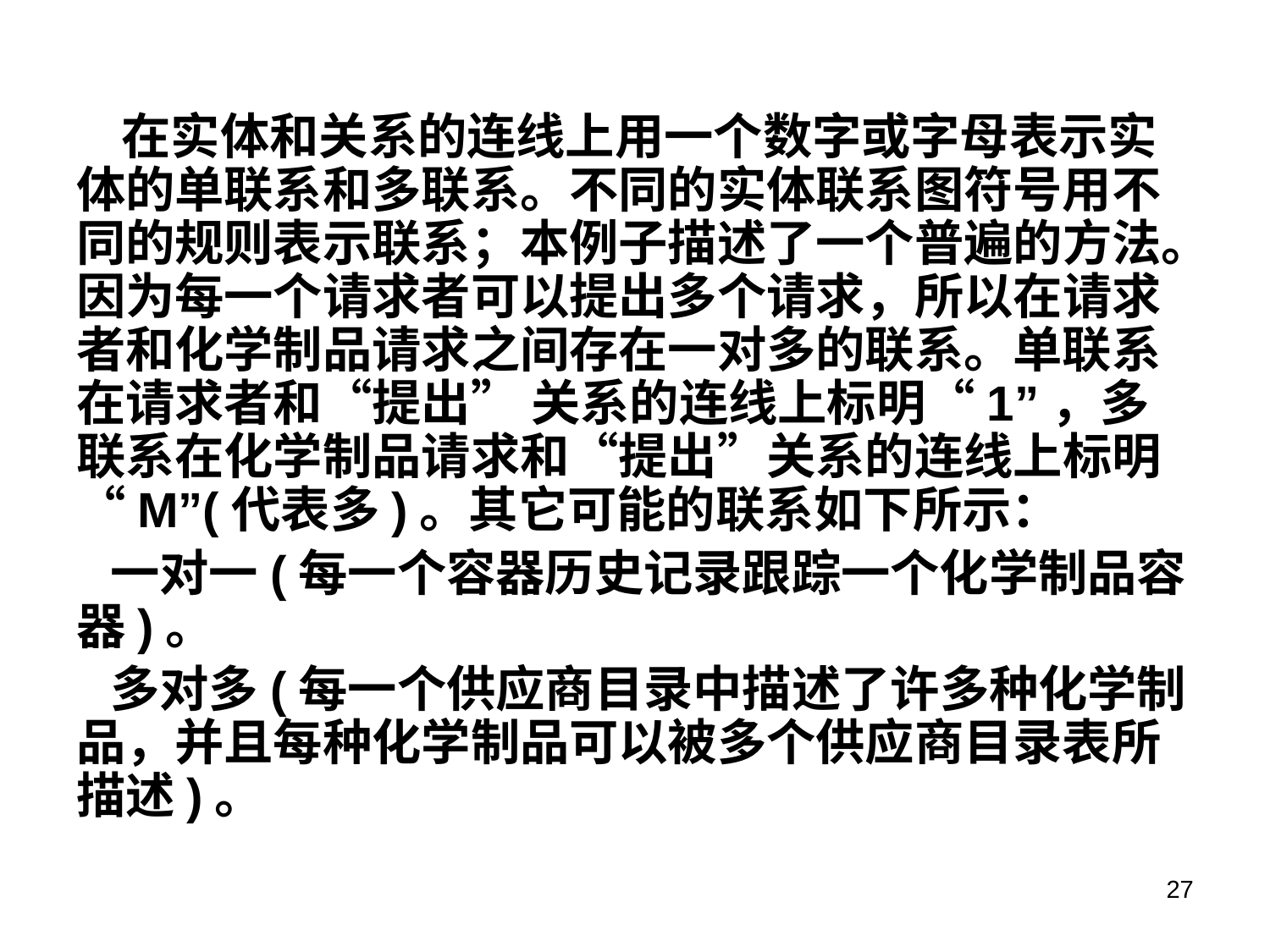

在实体和关系的连线上用一个数字或字母表示实体的单联系和多联系。不同的实体联系图符号用不同的规则表示联系；本例子描述了一个普遍的方法。因为每一个请求者可以提出多个请求，所以在请求者和化学制品请求之间存在一对多的联系。单联系在请求者和“提出” 关系的连线上标明“1”，多联系在化学制品请求和“提出”关系的连线上标明“M”(代表多)。其它可能的联系如下所示：
  一对一(每一个容器历史记录跟踪一个化学制品容器)。
  多对多(每一个供应商目录中描述了许多种化学制品，并且每种化学制品可以被多个供应商目录表所描述)。
27